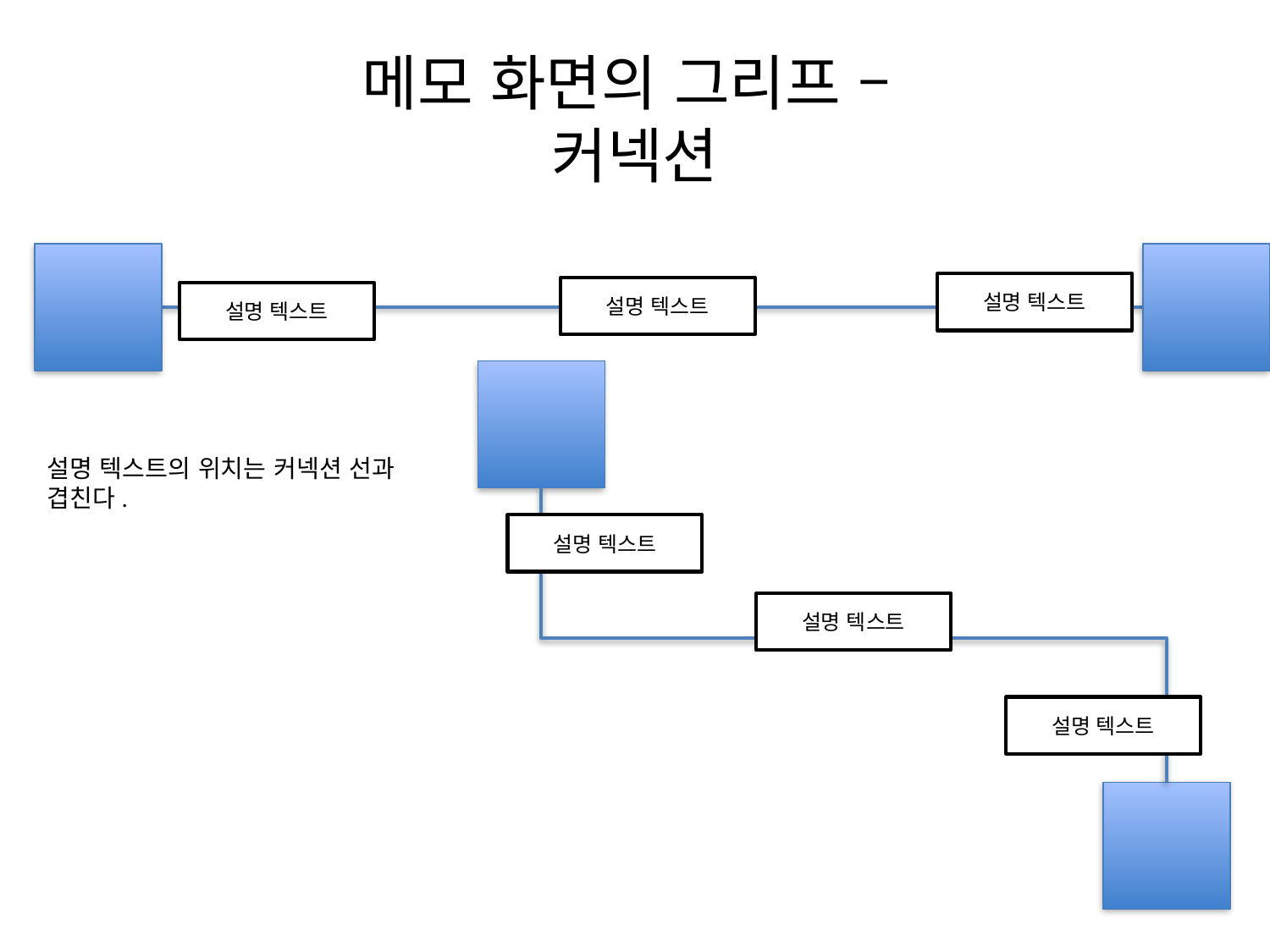

# 메모 화면의 그리프 – 커넥션

설명 텍스트
설명 텍스트
설명 텍스트

설명 텍스트의 위치는 커넥션 선과 겹친다.
설명 텍스트
설명 텍스트
설명 텍스트